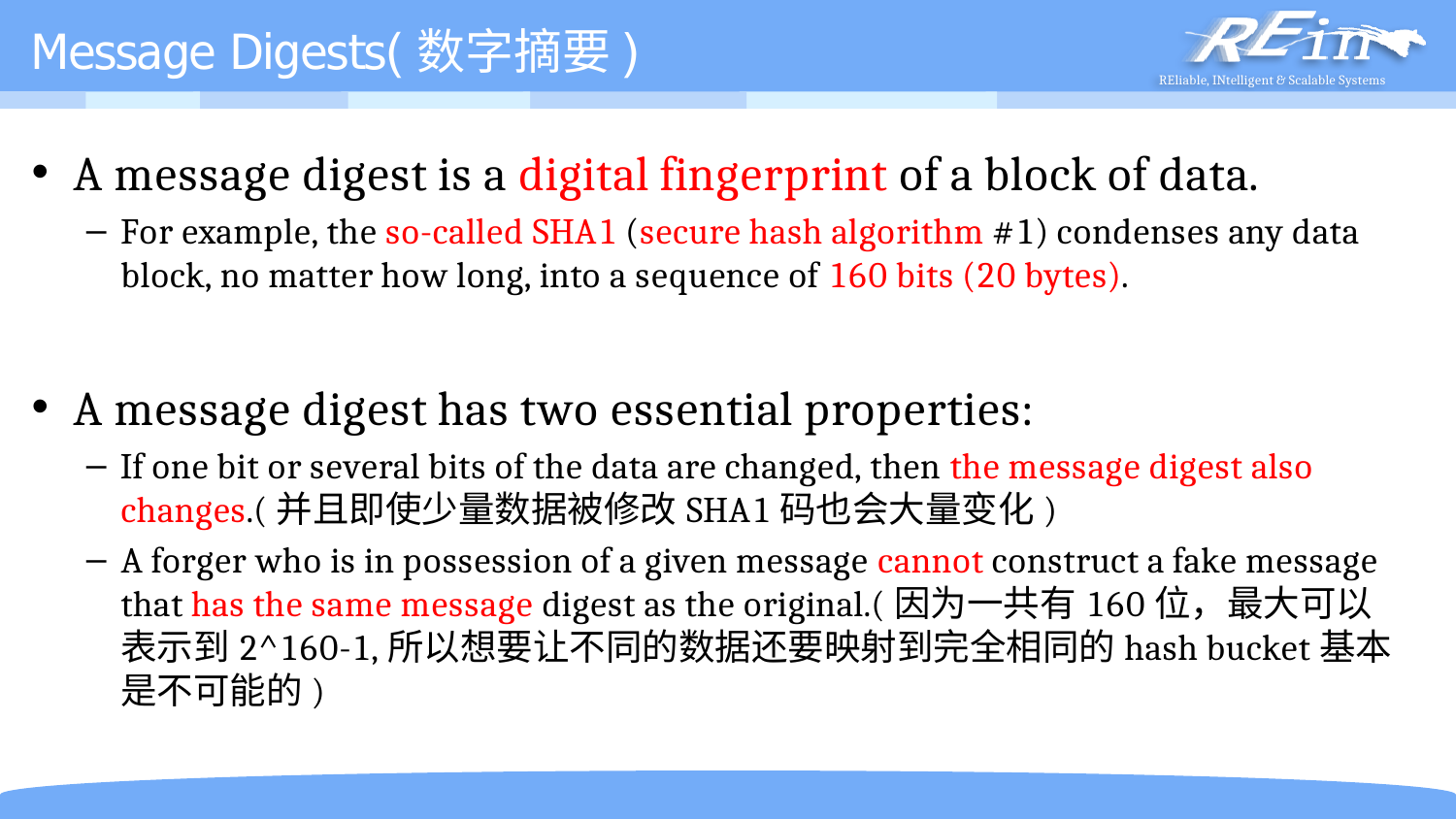

# Message Digests(数字摘要)
A message digest is a digital fingerprint of a block of data.
For example, the so-called SHA1 (secure hash algorithm #1) condenses any data block, no matter how long, into a sequence of 160 bits (20 bytes).

A message digest has two essential properties:
If one bit or several bits of the data are changed, then the message digest also changes.(并且即使少量数据被修改SHA1码也会大量变化)
A forger who is in possession of a given message cannot construct a fake message that has the same message digest as the original.(因为一共有160位，最大可以表示到2^160-1,所以想要让不同的数据还要映射到完全相同的hash bucket基本是不可能的)

19